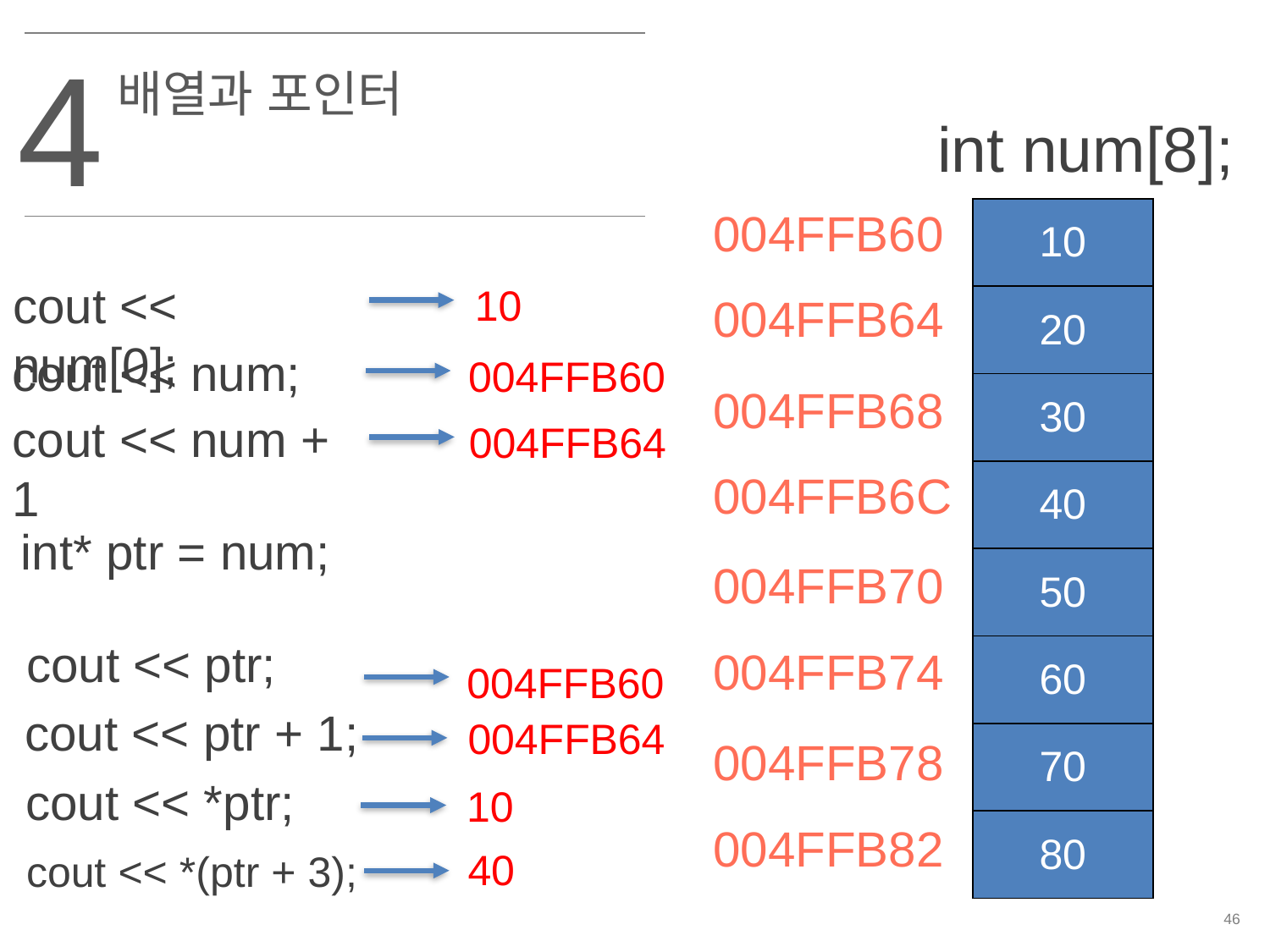

4
배열과 포인터
int num[8];
004FFB60
| 10 |
| --- |
| 20 |
| 30 |
| 40 |
| 50 |
| 60 |
| 70 |
| 80 |
cout << num[0];
10
004FFB64
cout << num;
004FFB60
004FFB68
cout << num + 1
004FFB64
004FFB6C
int* ptr = num;
004FFB70
cout << ptr;
004FFB74
004FFB60
cout << ptr + 1;
004FFB64
004FFB78
cout << *ptr;
10
004FFB82
40
cout << *(ptr + 3);